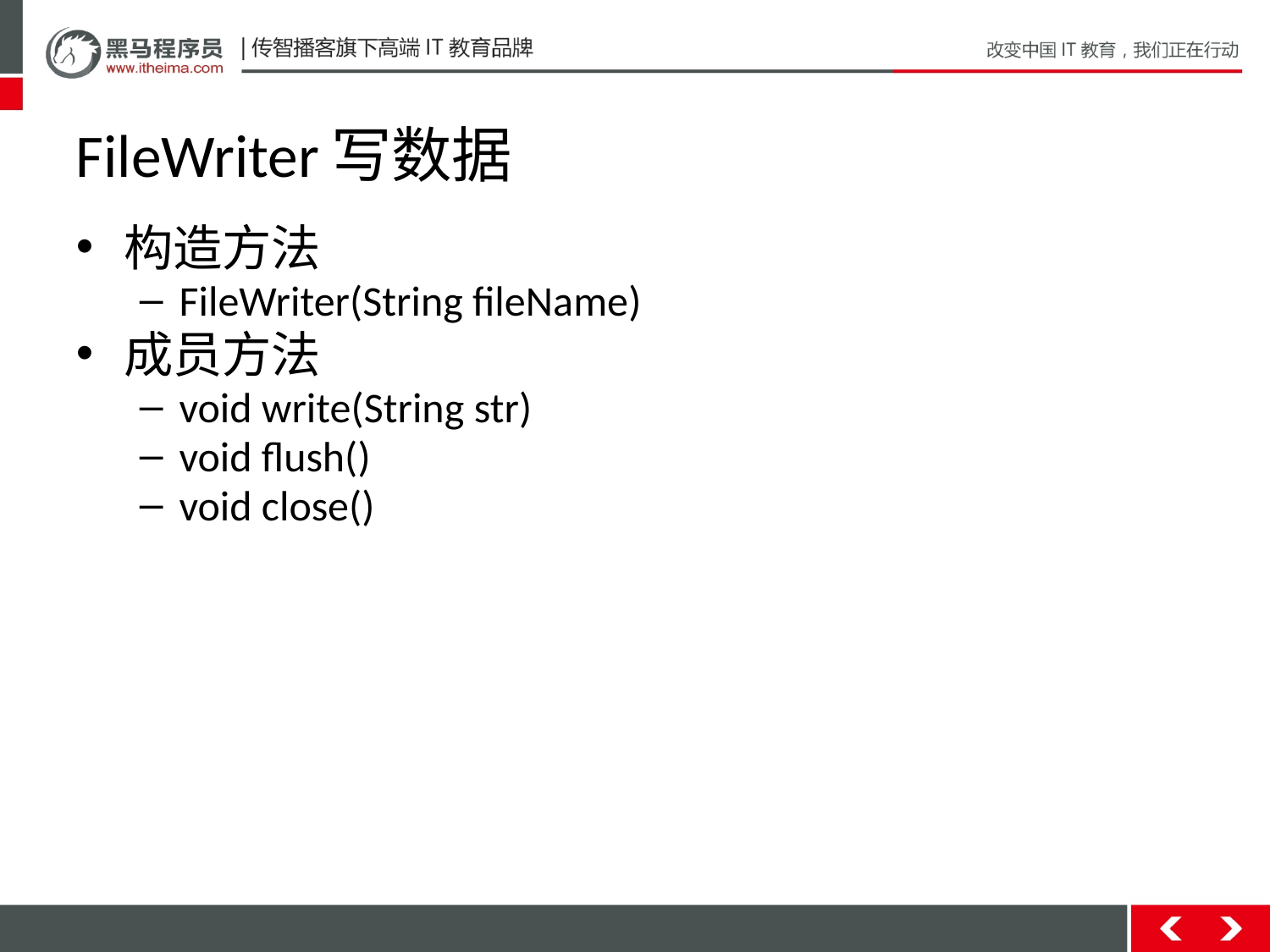

# FileWriter写数据
构造方法
FileWriter(String fileName)
成员方法
void write(String str)
void flush()
void close()